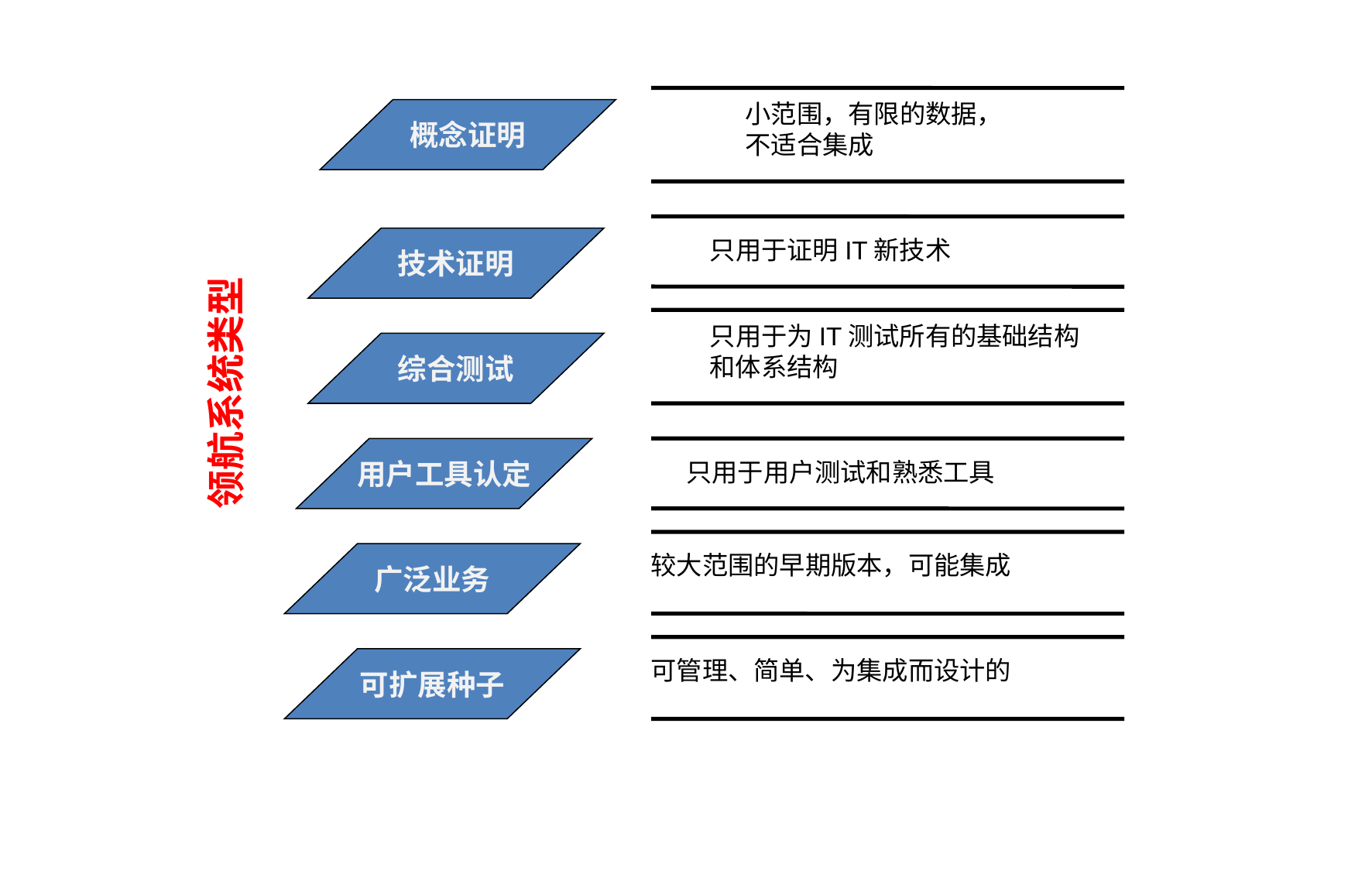

小范围，有限的数据，                 不适合集成
概念证明

技术证明
只用于证明IT新技术

领航系统类型
只用于为IT测试所有的基础结构和体系结构
综合测试

用户工具认定

只用于用户测试和熟悉工具

广泛业务
较大范围的早期版本，可能集成

可扩展种子
可管理、简单、为集成而设计的

16